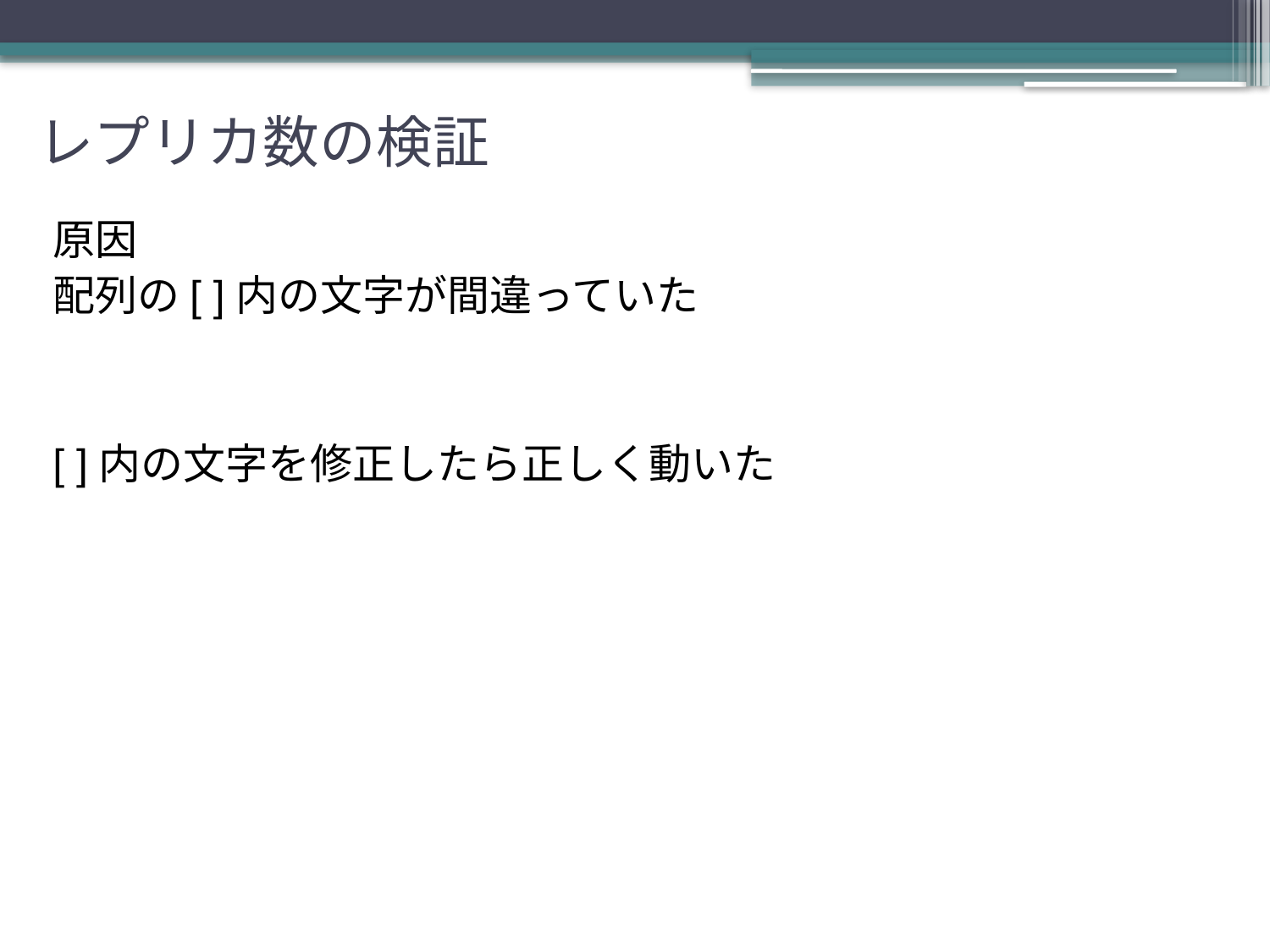

# レプリカ数の検証
原因
配列の[ ]内の文字が間違っていた

[ ]内の文字を修正したら正しく動いた